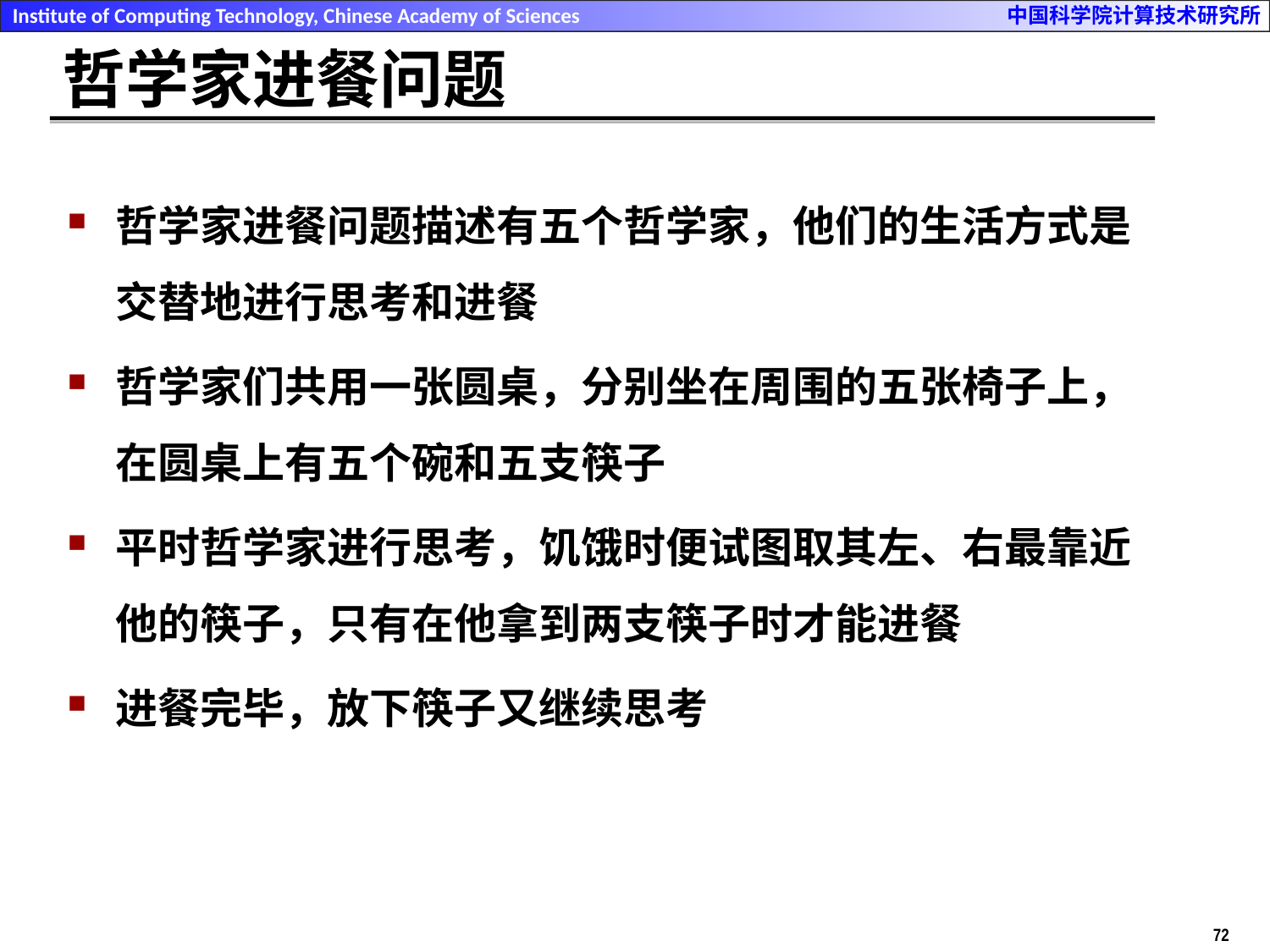

# 哲学家进餐问题
哲学家进餐问题描述有五个哲学家，他们的生活方式是交替地进行思考和进餐
哲学家们共用一张圆桌，分别坐在周围的五张椅子上，在圆桌上有五个碗和五支筷子
平时哲学家进行思考，饥饿时便试图取其左、右最靠近他的筷子，只有在他拿到两支筷子时才能进餐
进餐完毕，放下筷子又继续思考